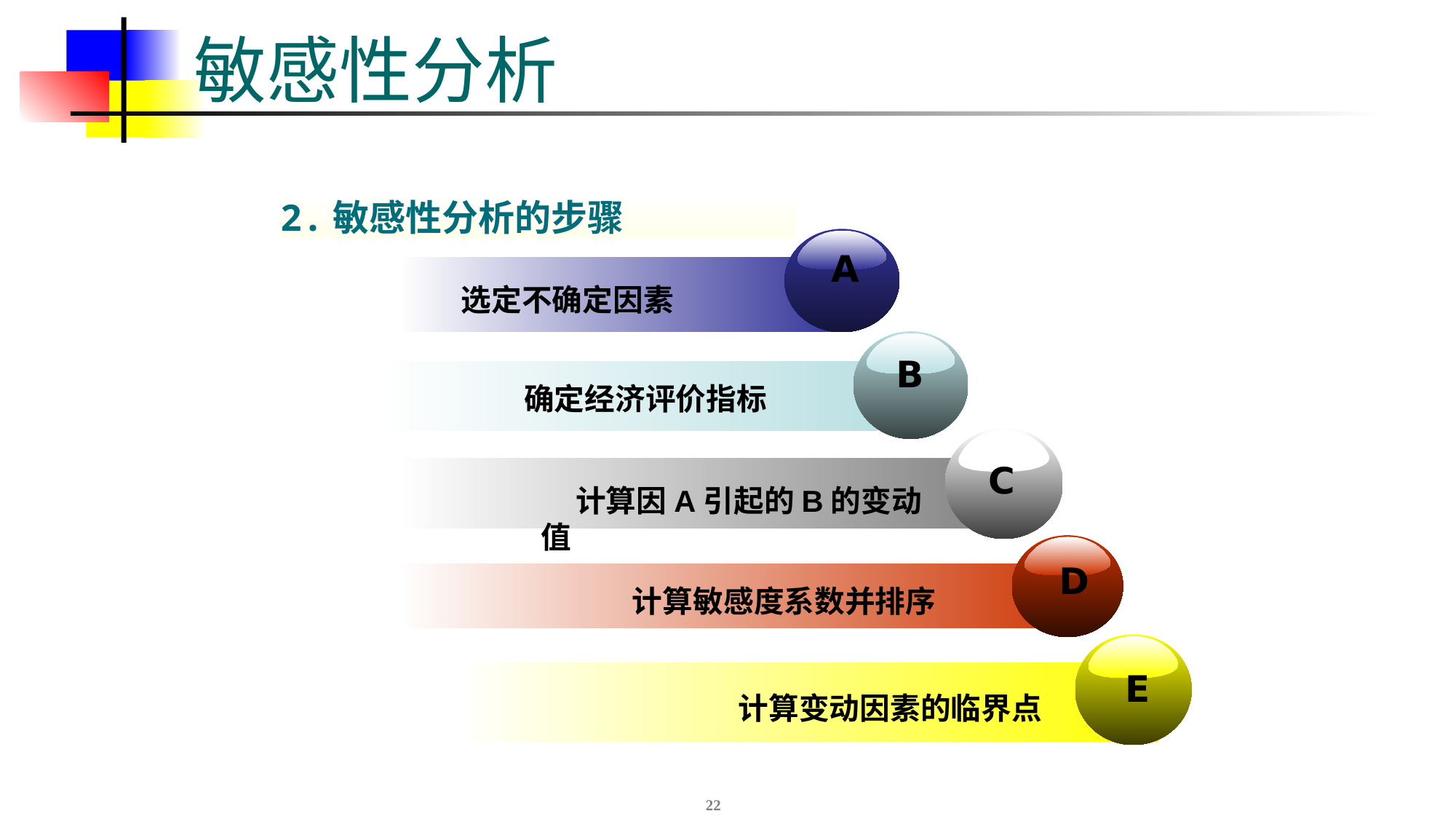

# 敏感性分析
2.敏感性分析的步骤

A

选定不确定因素

B

确定经济评价指标

C

    计算因A引起的B的变动值

D

 计算敏感度系数并排序

E

计算变动因素的临界点
22